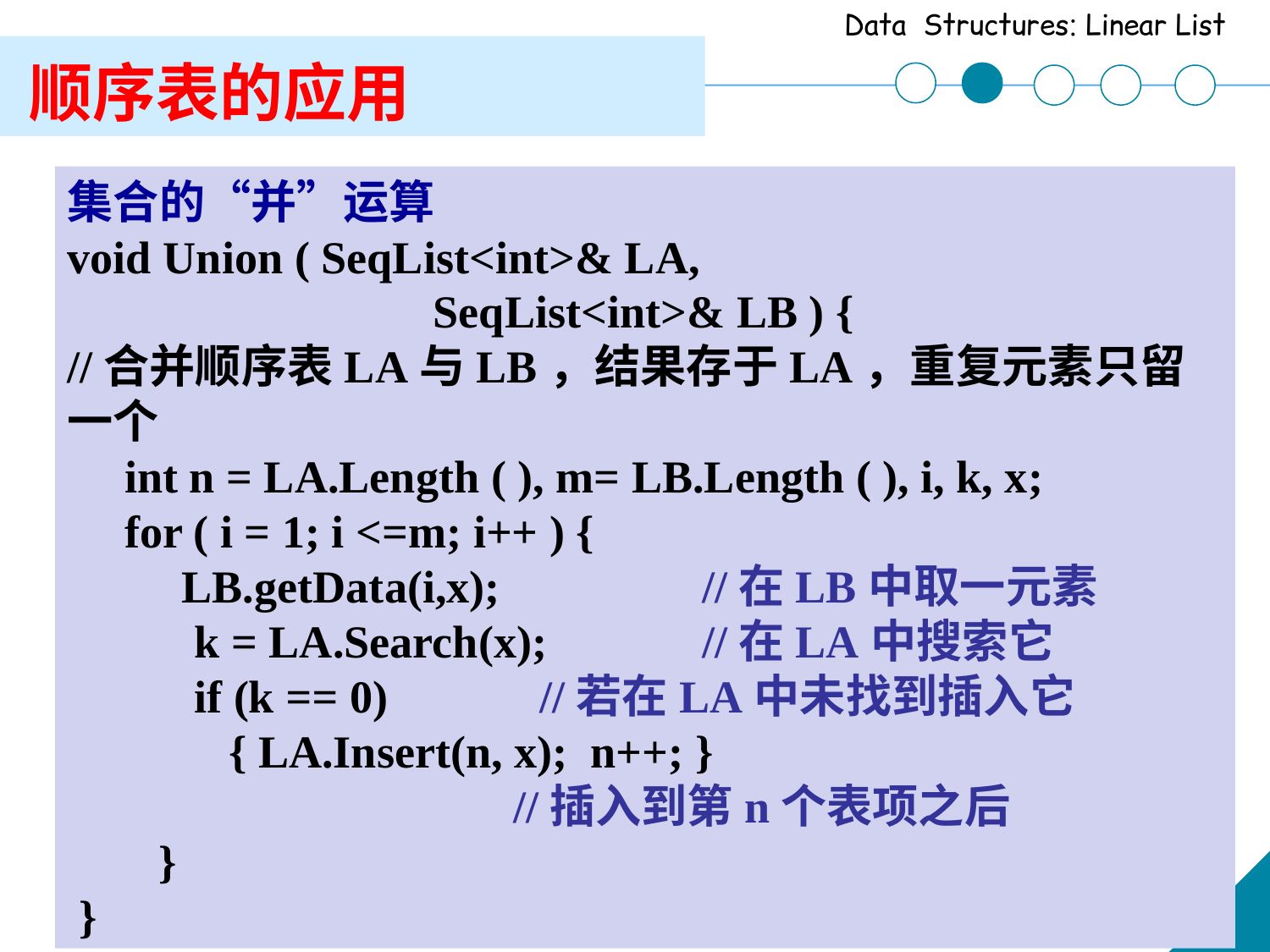

顺序表的应用

集合的“并”运算
void Union ( SeqList<int>& LA,
                                SeqList<int>& LB ) {
//合并顺序表LA与LB，结果存于LA，重复元素只留一个
     int n = LA.Length ( ), m= LB.Length ( ), i, k, x;
     for ( i = 1; i <=m; i++ ) {
          LB.getData(i,x);         	//在LB中取一元素
	k = LA.Search(x);     	//在LA中搜索它
	if (k == 0)	        //若在LA中未找到插入它
	   { LA.Insert(n, x);  n++; }
                                       //插入到第n个表项之后
        }
 }